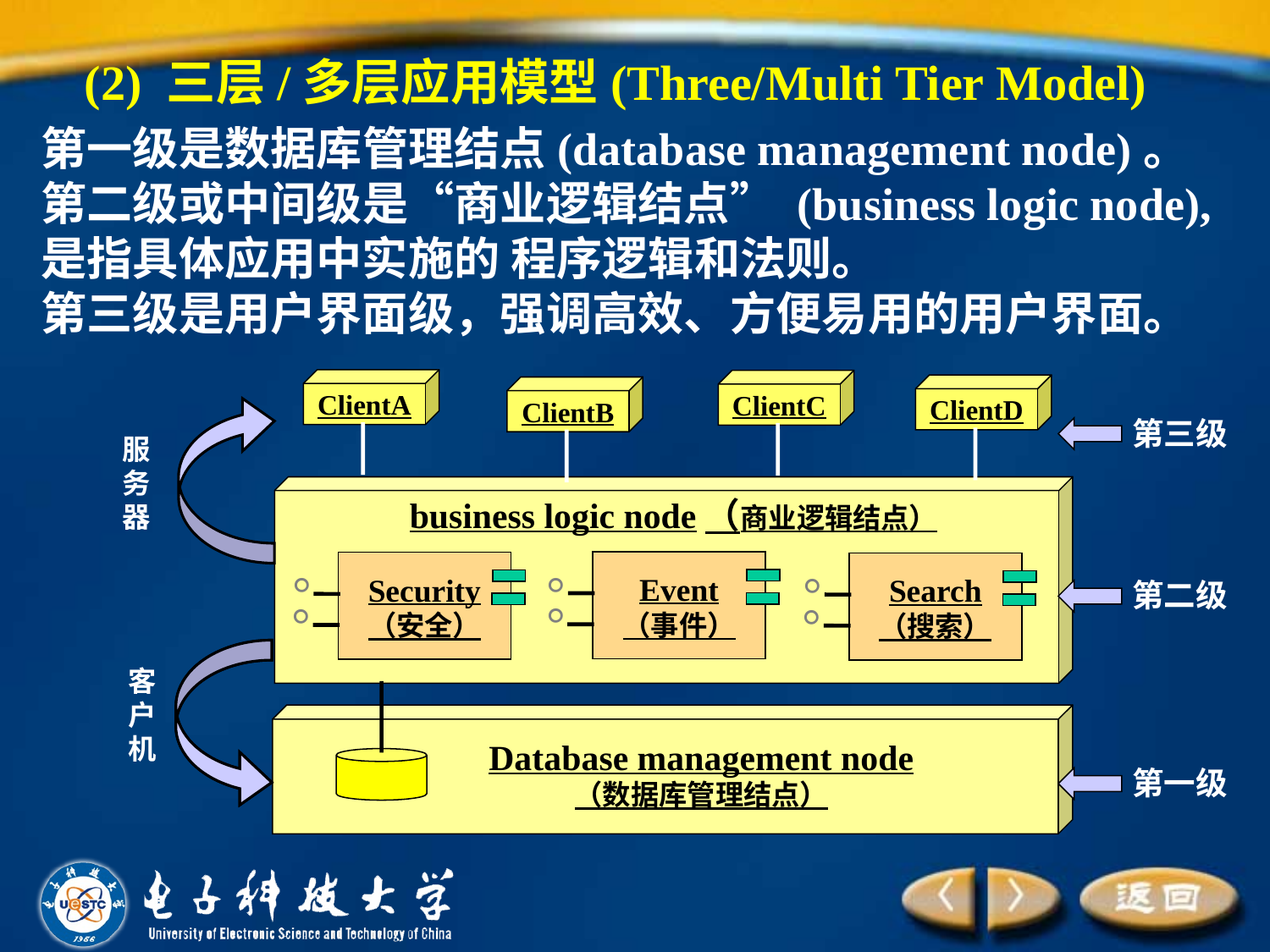

(2) 三层/多层应用模型(Three/Multi Tier Model)
第一级是数据库管理结点(database management node)。
第二级或中间级是“商业逻辑结点” (business logic node),是指具体应用中实施的 程序逻辑和法则。
第三级是用户界面级，强调高效、方便易用的用户界面。
ClientA

ClientC

ClientD

ClientB

business logic node（商业逻辑结点）
Event
（事件）
°

°

Security
（安全）
°

°

Search
（搜索）
°

°

Database management node
（数据库管理结点）

第三级

服务器
第二级

客户机
第一级